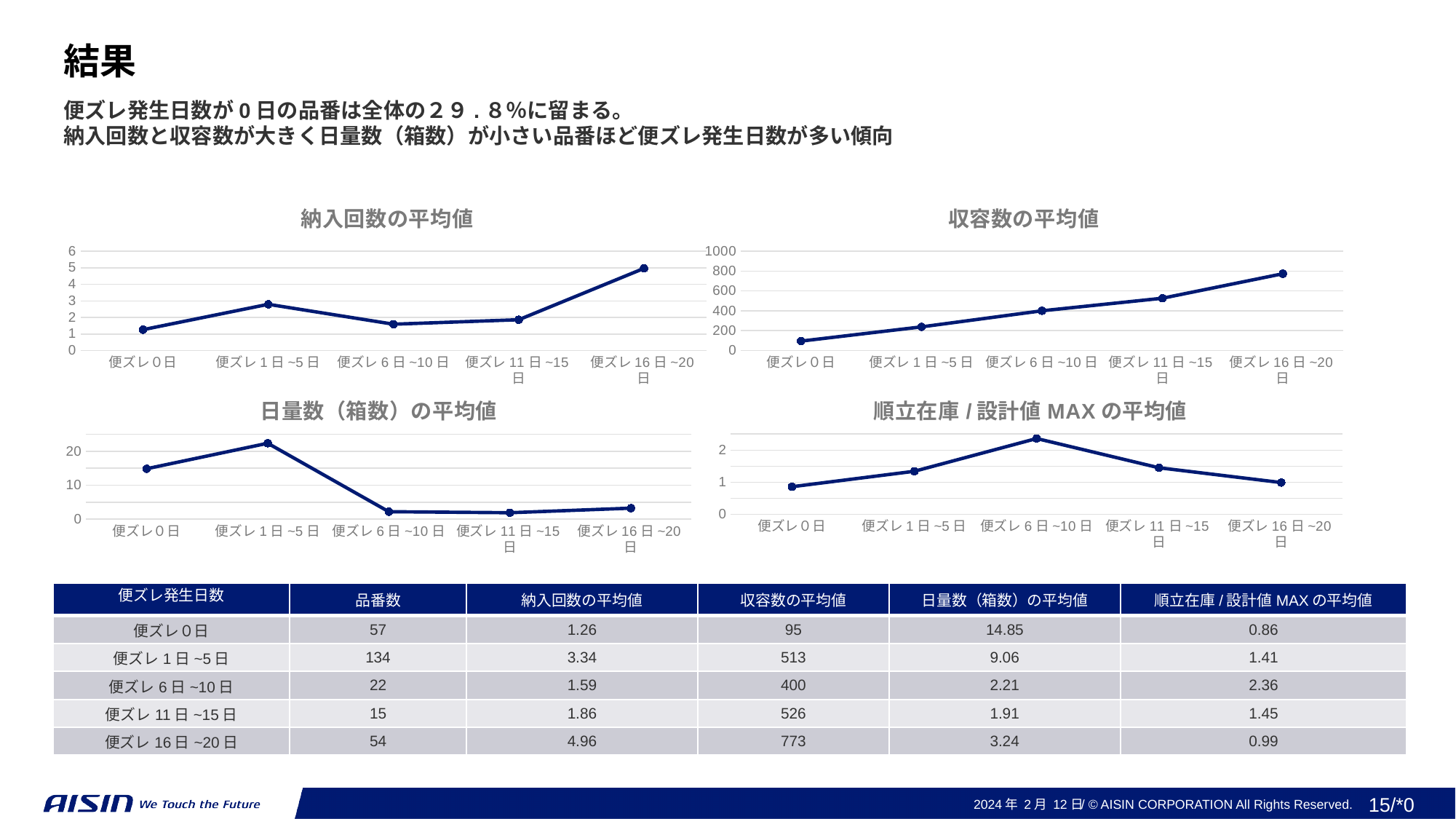

結果
便ズレ発生日数が0日の品番は全体の２９.８％に留まる。
納入回数と収容数が大きく日量数（箱数）が小さい品番ほど便ズレ発生日数が多い傾向

### Chart: 納入回数の平均値

| Category |  |
|---|---|
| 便ズレ０日 | 1.26 |
| 便ズレ1日~5日 | 2.79 |
| 便ズレ6日~10日 | 1.59 |
| 便ズレ11日~15日 | 1.86 |
| 便ズレ16日~20日 | 4.96 |

### Chart: 収容数の平均値

| Category | 収容数 |
|---|---|
| 便ズレ０日 | 95.0 |
| 便ズレ1日~5日 | 238.0 |
| 便ズレ6日~10日 | 400.0 |
| 便ズレ11日~15日 | 526.0 |
| 便ズレ16日~20日 | 773.0 |

### Chart: 日量数（箱数）の平均値

| Category | 日量数 |
|---|---|
| 便ズレ０日 | 14.85 |
| 便ズレ1日~5日 | 22.36 |
| 便ズレ6日~10日 | 2.21 |
| 便ズレ11日~15日 | 1.91 |
| 便ズレ16日~20日 | 3.24 |

### Chart: 順立在庫/設計値MAXの平均値

| Category | 順立在庫/設計値MAX |
|---|---|
| 便ズレ０日 | 0.86 |
| 便ズレ1日~5日 | 1.34 |
| 便ズレ6日~10日 | 2.36 |
| 便ズレ11日~15日 | 1.45 |
| 便ズレ16日~20日 | 0.99 |
| 便ズレ発生日数 | 品番数 | 納入回数の平均値 | 収容数の平均値 | 日量数（箱数）の平均値 | 順立在庫/設計値MAXの平均値 |
| --- | --- | --- | --- | --- | --- |
| 便ズレ０日 | 57 | 1.26 | 95 | 14.85 | 0.86 |
| 便ズレ1日~5日 | 134 | 3.34 | 513 | 9.06 | 1.41 |
| 便ズレ6日~10日 | 22 | 1.59 | 400 | 2.21 | 2.36 |
| 便ズレ11日~15日 | 15 | 1.86 | 526 | 1.91 | 1.45 |
| 便ズレ16日~20日 | 54 | 4.96 | 773 | 3.24 | 0.99 |
2024年 2月 12日